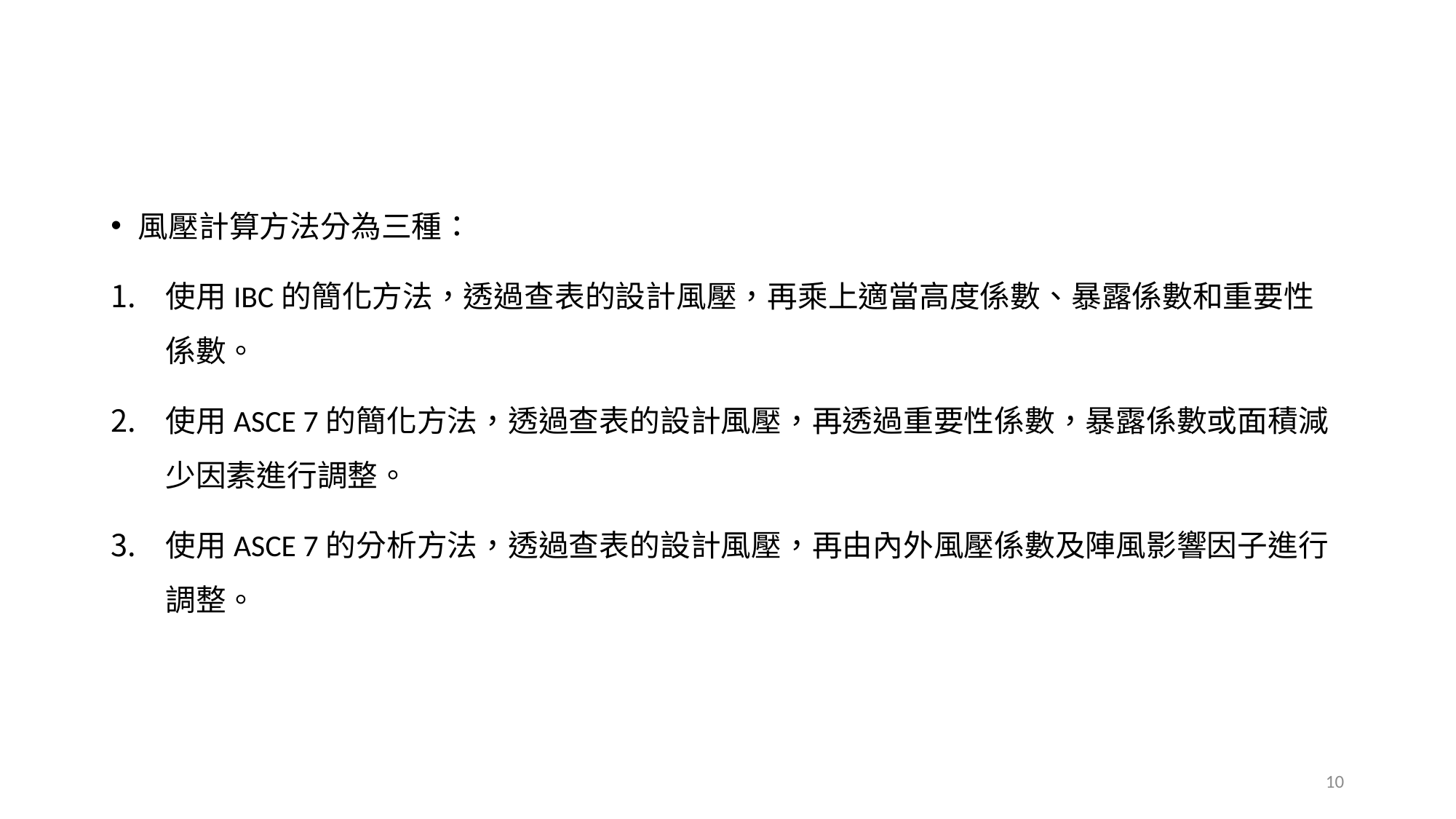

#
風壓計算方法分為三種：
使用IBC的簡化方法，透過查表的設計風壓，再乘上適當高度係數、暴露係數和重要性係數。
使用ASCE 7的簡化方法，透過查表的設計風壓，再透過重要性係數，暴露係數或面積減少因素進行調整。
使用ASCE 7的分析方法，透過查表的設計風壓，再由內外風壓係數及陣風影響因子進行調整。

10